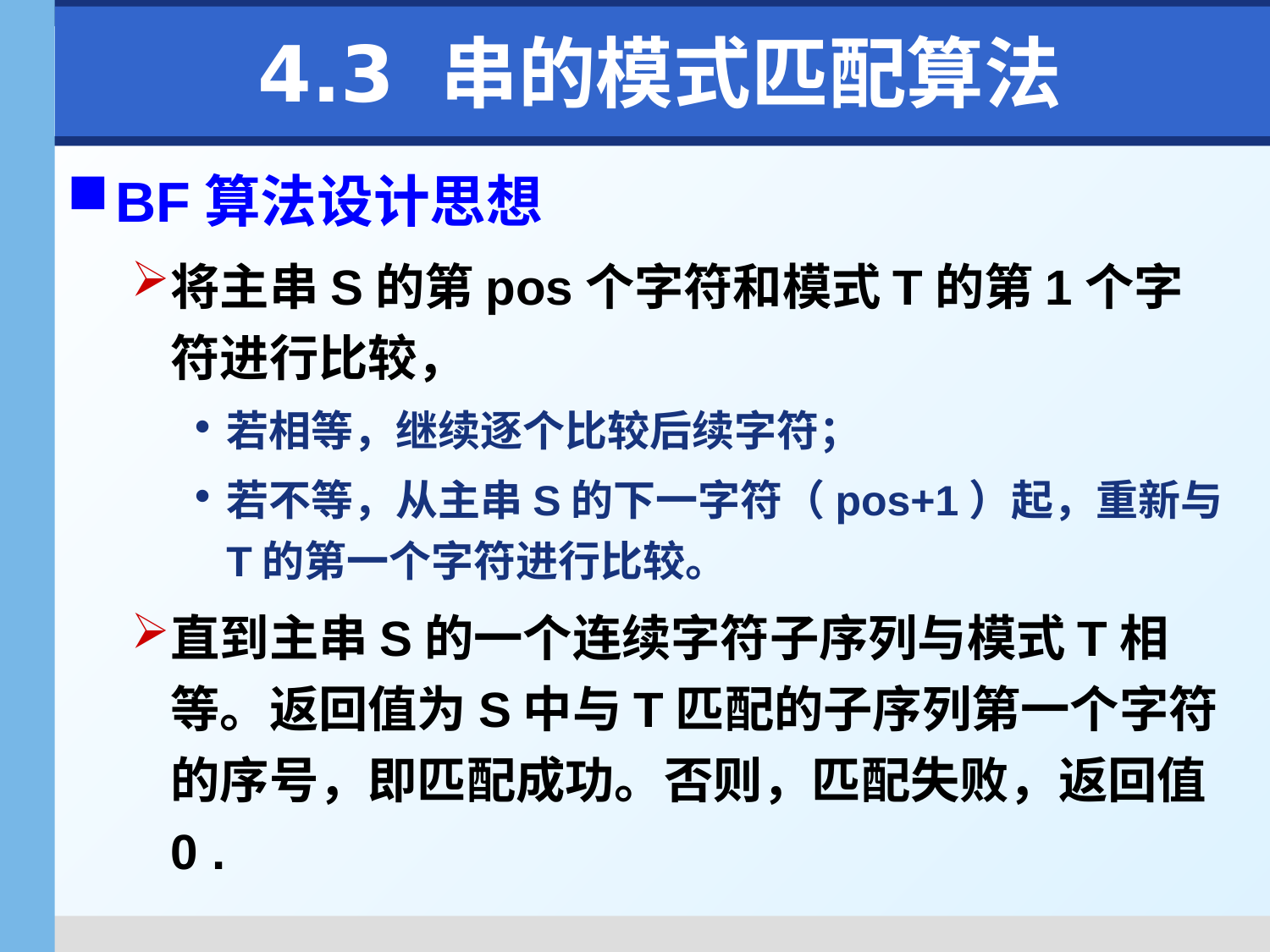

# 4.3 串的模式匹配算法
BF算法设计思想
将主串S的第pos个字符和模式T的第1个字符进行比较，
若相等，继续逐个比较后续字符；
若不等，从主串S的下一字符（pos+1）起，重新与T的第一个字符进行比较。
直到主串S的一个连续字符子序列与模式T相等。返回值为S中与T匹配的子序列第一个字符的序号，即匹配成功。否则，匹配失败，返回值 0 .